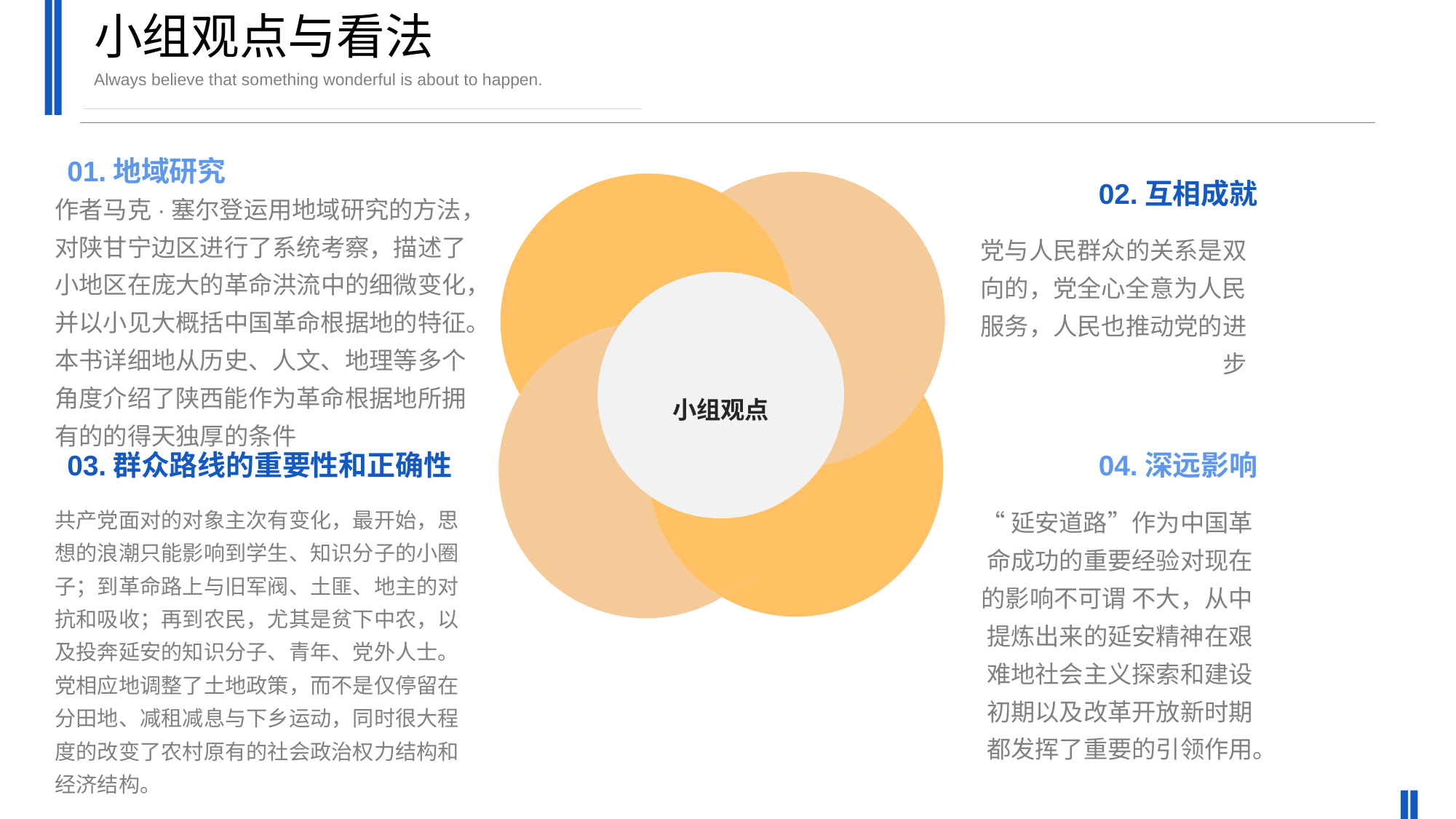

小组观点与看法
Always believe that something wonderful is about to happen.

01.地域研究
02.互相成就
作者马克·塞尔登运用地域研究的方法，对陕甘宁边区进行了系统考察，描述了小地区在庞大的革命洪流中的细微变化，并以小见大概括中国革命根据地的特征。本书详细地从历史、人文、地理等多个角度介绍了陕西能作为革命根据地所拥有的的得天独厚的条件
党与人民群众的关系是双向的，党全心全意为人民服务，人民也推动党的进步

小组观点
03.群众路线的重要性和正确性
04.深远影响
共产党面对的对象主次有变化，最开始，思想的浪潮只能影响到学生、知识分子的小圈子；到革命路上与旧军阀、土匪、地主的对抗和吸收；再到农民，尤其是贫下中农，以及投奔延安的知识分子、青年、党外人士。党相应地调整了土地政策，而不是仅停留在分田地、减租减息与下乡运动，同时很大程度的改变了农村原有的社会政治权力结构和经济结构。
“延安道路”作为中国革命成功的重要经验对现在的影响不可谓 不大，从中提炼出来的延安精神在艰难地社会主义探索和建设初期以及改革开放新时期都发挥了重要的引领作用。